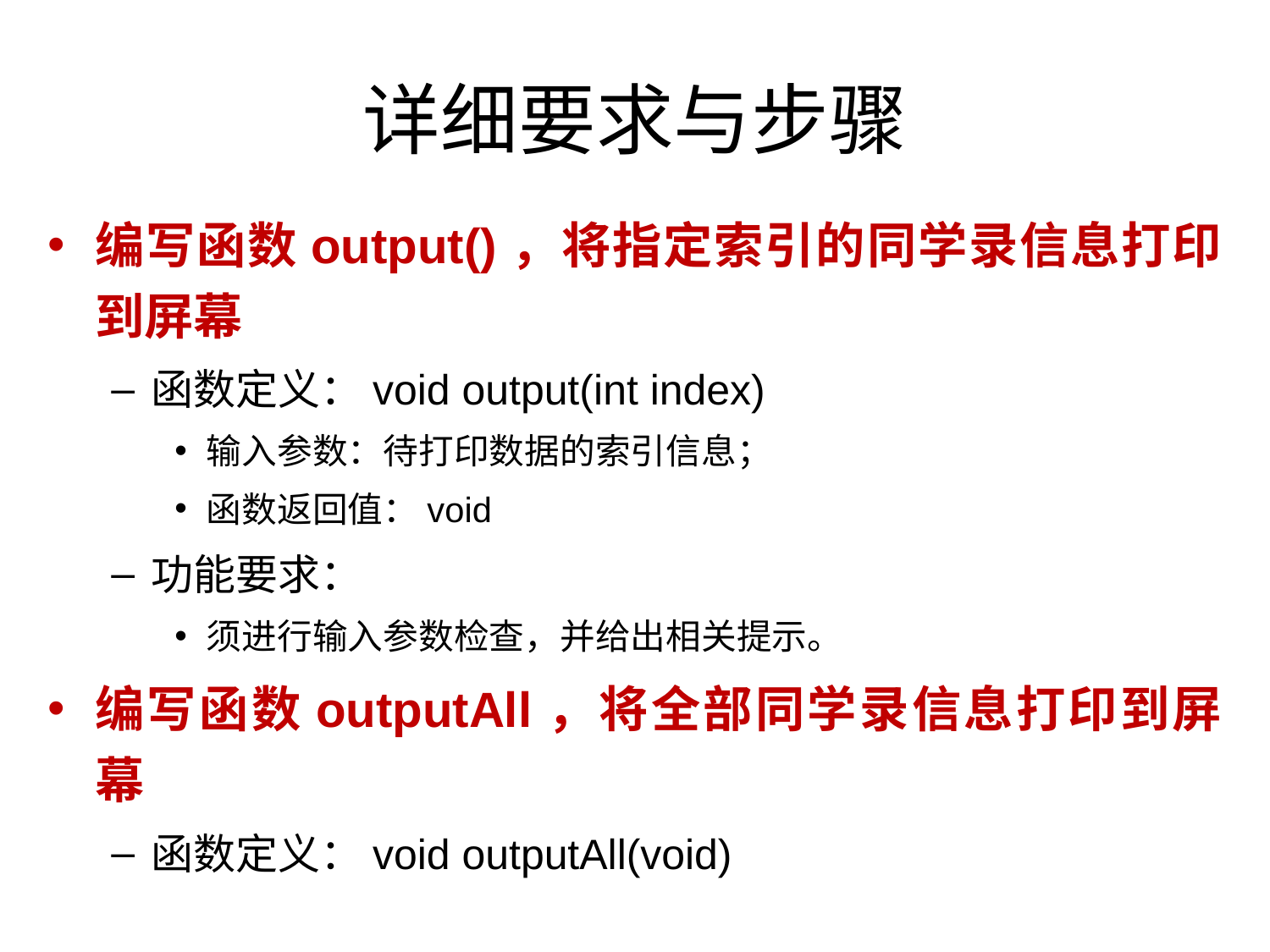

# 详细要求与步骤
编写函数output()，将指定索引的同学录信息打印到屏幕
函数定义：void output(int index)
输入参数：待打印数据的索引信息；
函数返回值：void
功能要求：
须进行输入参数检查，并给出相关提示。
编写函数outputAll，将全部同学录信息打印到屏幕
函数定义：void outputAll(void)